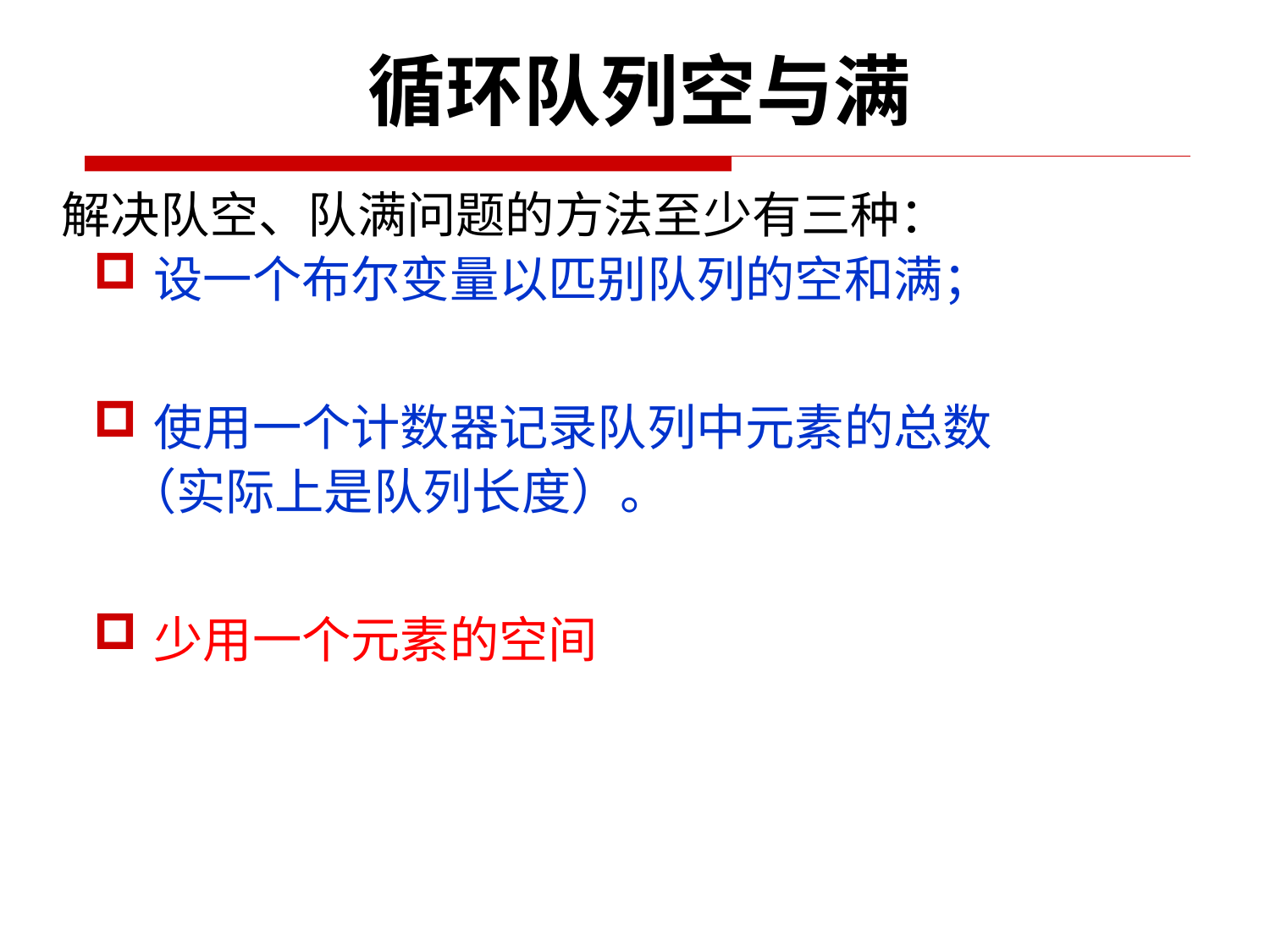

循环队列空与满
  解决队空、队满问题的方法至少有三种：
设一个布尔变量以匹别队列的空和满；

使用一个计数器记录队列中元素的总数
  （实际上是队列长度）。

少用一个元素的空间